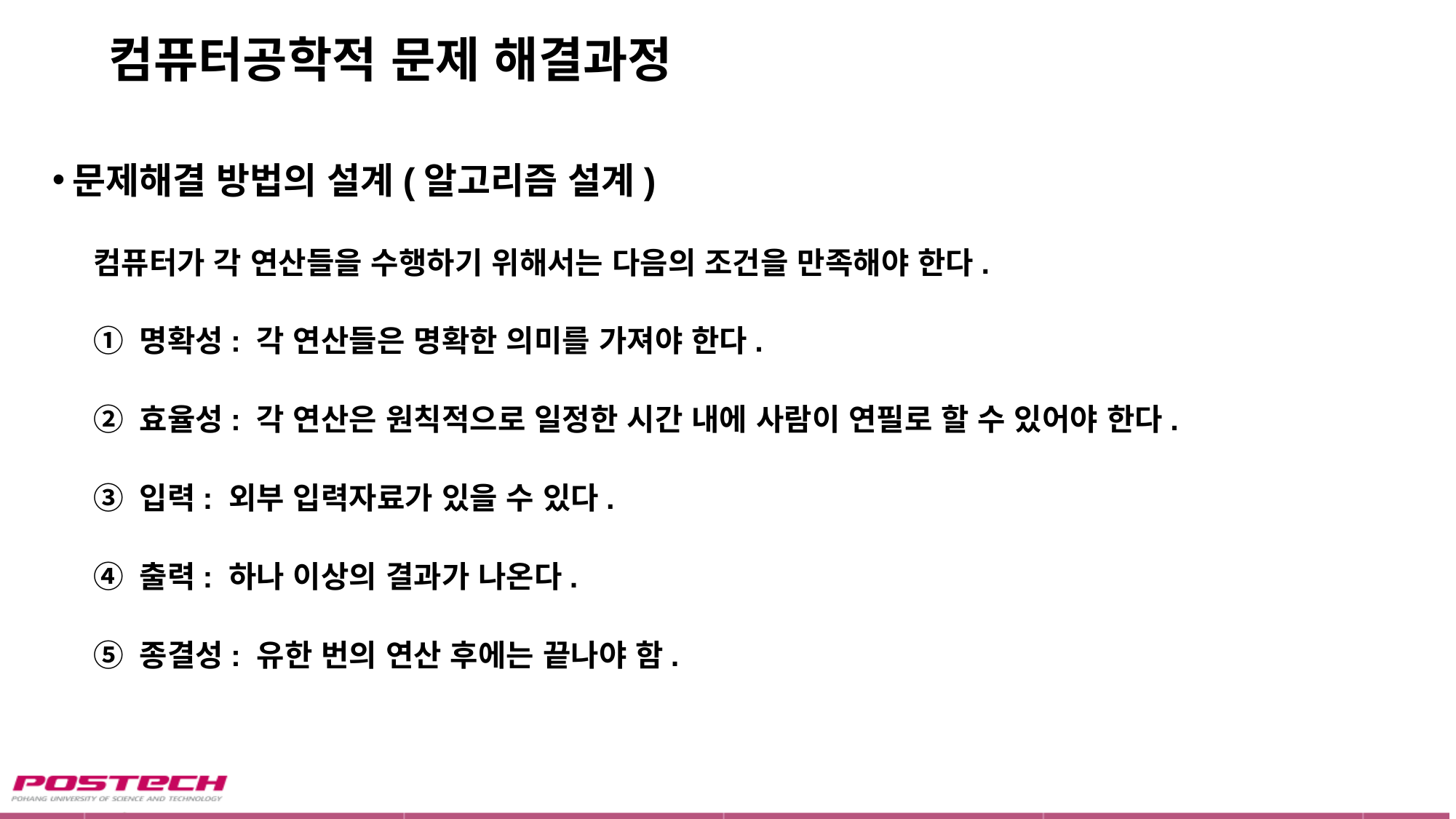

# 컴퓨터공학적 문제 해결과정
문제해결 방법의 설계(알고리즘 설계)
컴퓨터가 각 연산들을 수행하기 위해서는 다음의 조건을 만족해야 한다.
① 명확성: 각 연산들은 명확한 의미를 가져야 한다.
② 효율성: 각 연산은 원칙적으로 일정한 시간 내에 사람이 연필로 할 수 있어야 한다.
③ 입력: 외부 입력자료가 있을 수 있다.
④ 출력: 하나 이상의 결과가 나온다.
⑤ 종결성: 유한 번의 연산 후에는 끝나야 함.